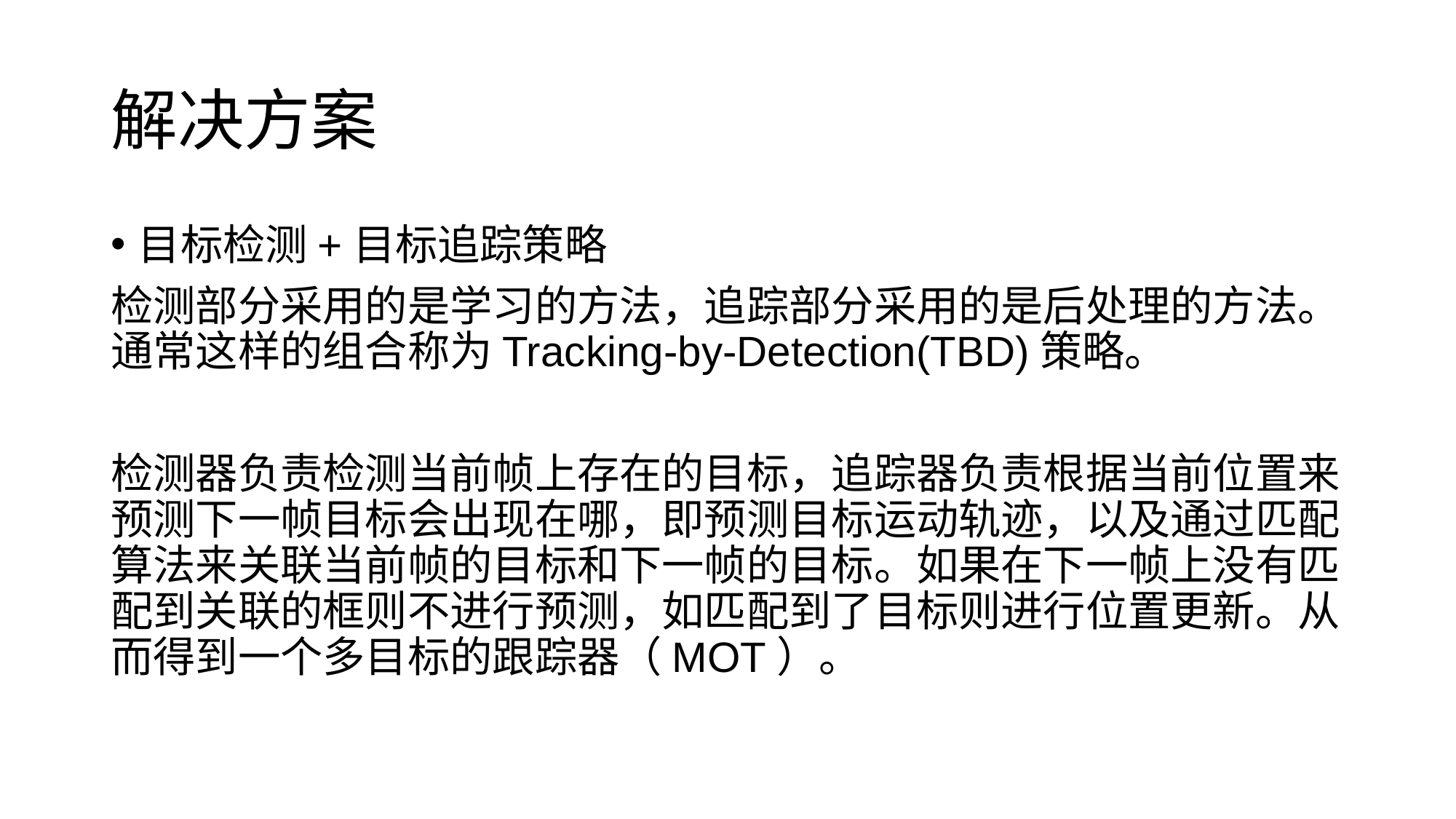

# 解决方案
目标检测+目标追踪策略
检测部分采用的是学习的方法，追踪部分采用的是后处理的方法。通常这样的组合称为Tracking-by-Detection(TBD)策略。

检测器负责检测当前帧上存在的目标，追踪器负责根据当前位置来预测下一帧目标会出现在哪，即预测目标运动轨迹，以及通过匹配算法来关联当前帧的目标和下一帧的目标。如果在下一帧上没有匹配到关联的框则不进行预测，如匹配到了目标则进行位置更新。从而得到一个多目标的跟踪器（MOT）。